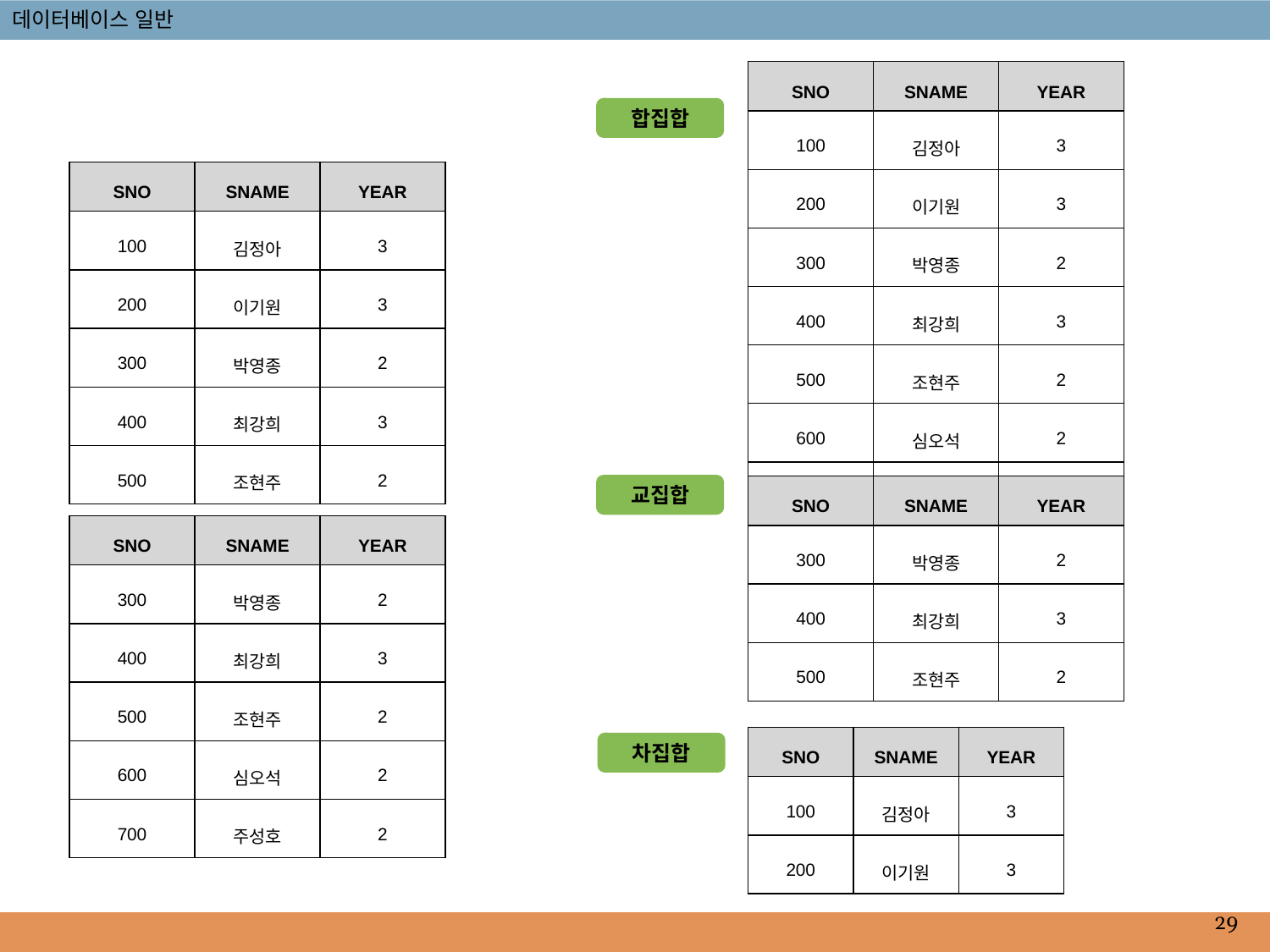

| SNO | SNAME | YEAR |
| --- | --- | --- |
| 100 | 김정아 | 3 |
| 200 | 이기원 | 3 |
| 300 | 박영종 | 2 |
| 400 | 최강희 | 3 |
| 500 | 조현주 | 2 |
| 600 | 심오석 | 2 |
| 700 | 주성호 | 2 |
합집합
| SNO | SNAME | YEAR |
| --- | --- | --- |
| 100 | 김정아 | 3 |
| 200 | 이기원 | 3 |
| 300 | 박영종 | 2 |
| 400 | 최강희 | 3 |
| 500 | 조현주 | 2 |
교집합
| SNO | SNAME | YEAR |
| --- | --- | --- |
| 300 | 박영종 | 2 |
| 400 | 최강희 | 3 |
| 500 | 조현주 | 2 |
| SNO | SNAME | YEAR |
| --- | --- | --- |
| 300 | 박영종 | 2 |
| 400 | 최강희 | 3 |
| 500 | 조현주 | 2 |
| 600 | 심오석 | 2 |
| 700 | 주성호 | 2 |
| SNO | SNAME | YEAR |
| --- | --- | --- |
| 100 | 김정아 | 3 |
| 200 | 이기원 | 3 |
차집합
29